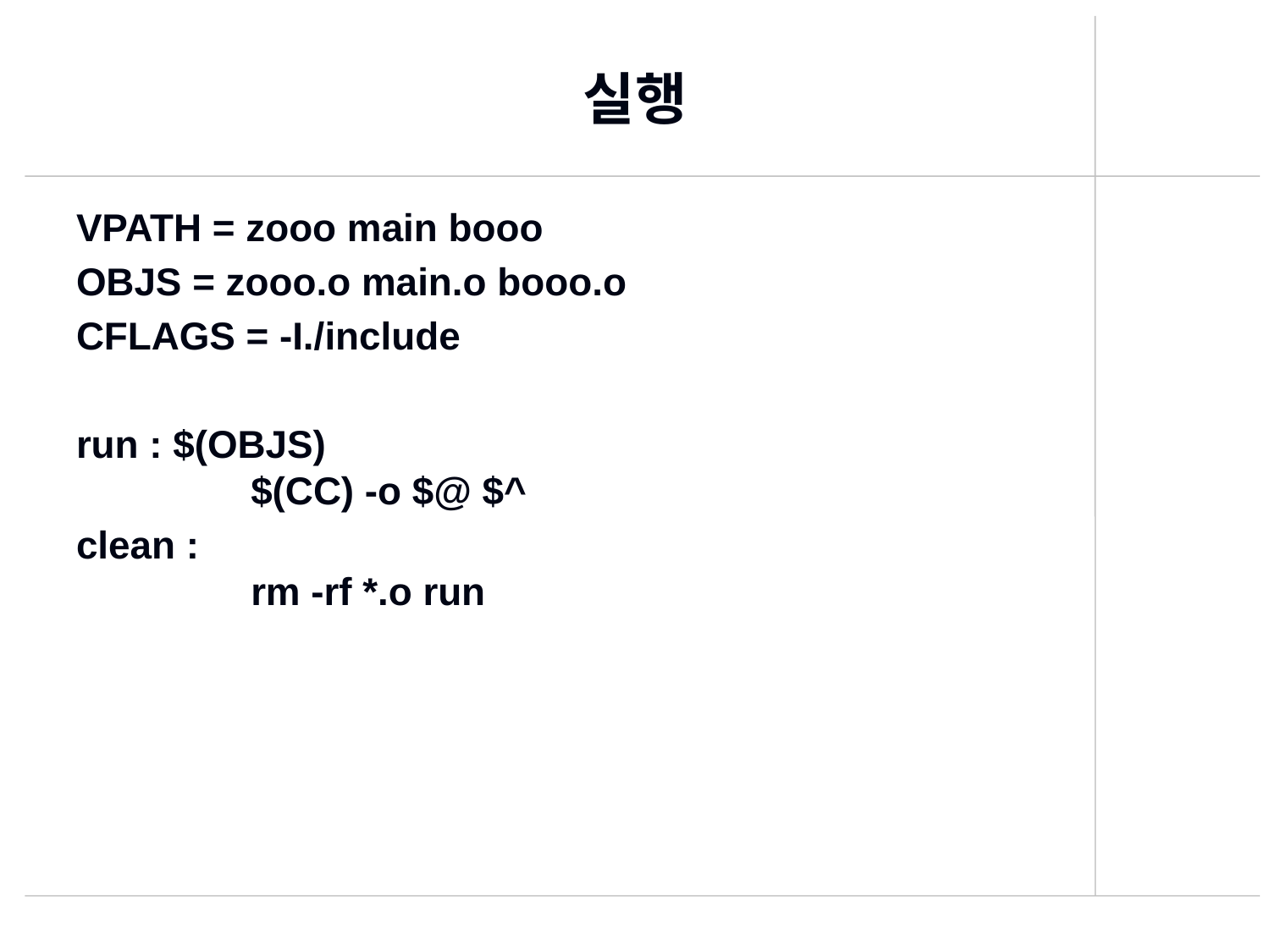

# 실행
VPATH = zooo main booo
OBJS = zooo.o main.o booo.o
CFLAGS = -I./include

run : $(OBJS)
	$(CC) -o $@ $^
clean :
	rm -rf *.o run

468